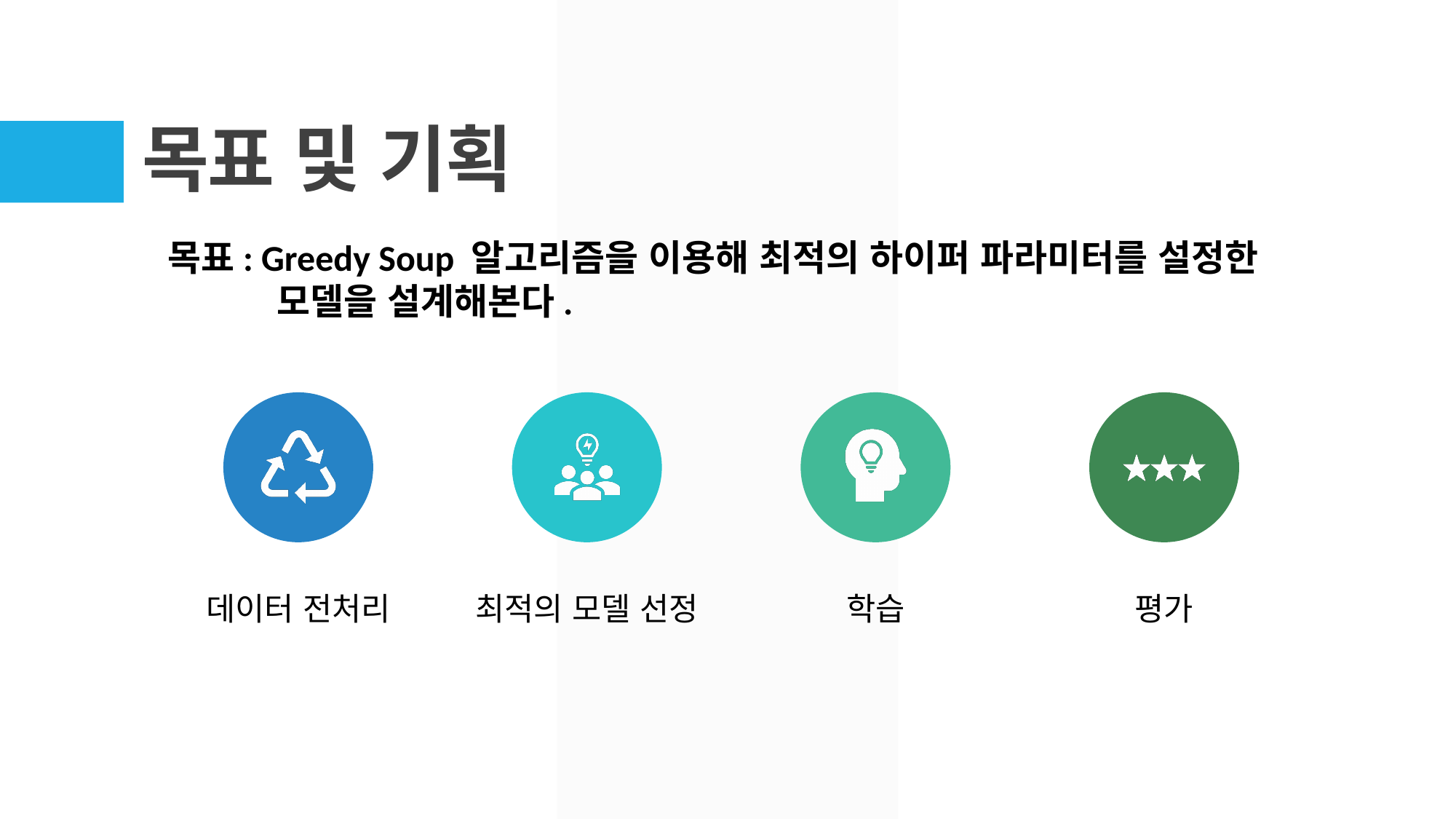

# 목표 및 기획
목표: Greedy Soup 알고리즘을 이용해 최적의 하이퍼 파라미터를 설정한
	모델을 설계해본다.
데이터 전처리
최적의 모델 선정
학습
평가